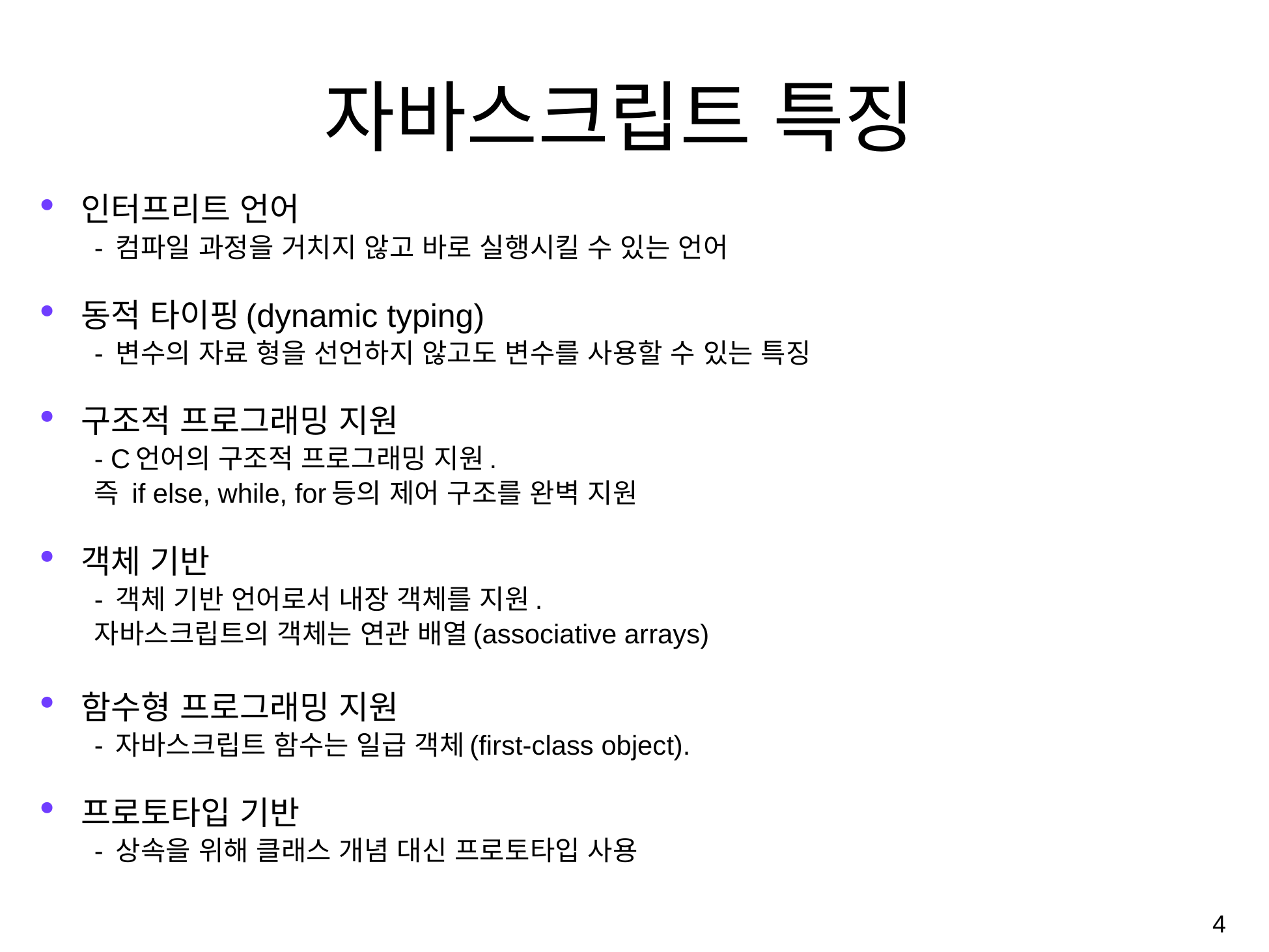

# 자바스크립트 특징
인터프리트 언어
- 컴파일 과정을 거치지 않고 바로 실행시킬 수 있는 언어

동적 타이핑(dynamic typing)
- 변수의 자료 형을 선언하지 않고도 변수를 사용할 수 있는 특징

구조적 프로그래밍 지원
- C언어의 구조적 프로그래밍 지원.
즉 if else, while, for등의 제어 구조를 완벽 지원

객체 기반
- 객체 기반 언어로서 내장 객체를 지원.
자바스크립트의 객체는 연관 배열(associative arrays)

함수형 프로그래밍 지원
- 자바스크립트 함수는 일급 객체(first-class object).

프로토타입 기반
- 상속을 위해 클래스 개념 대신 프로토타입 사용
4